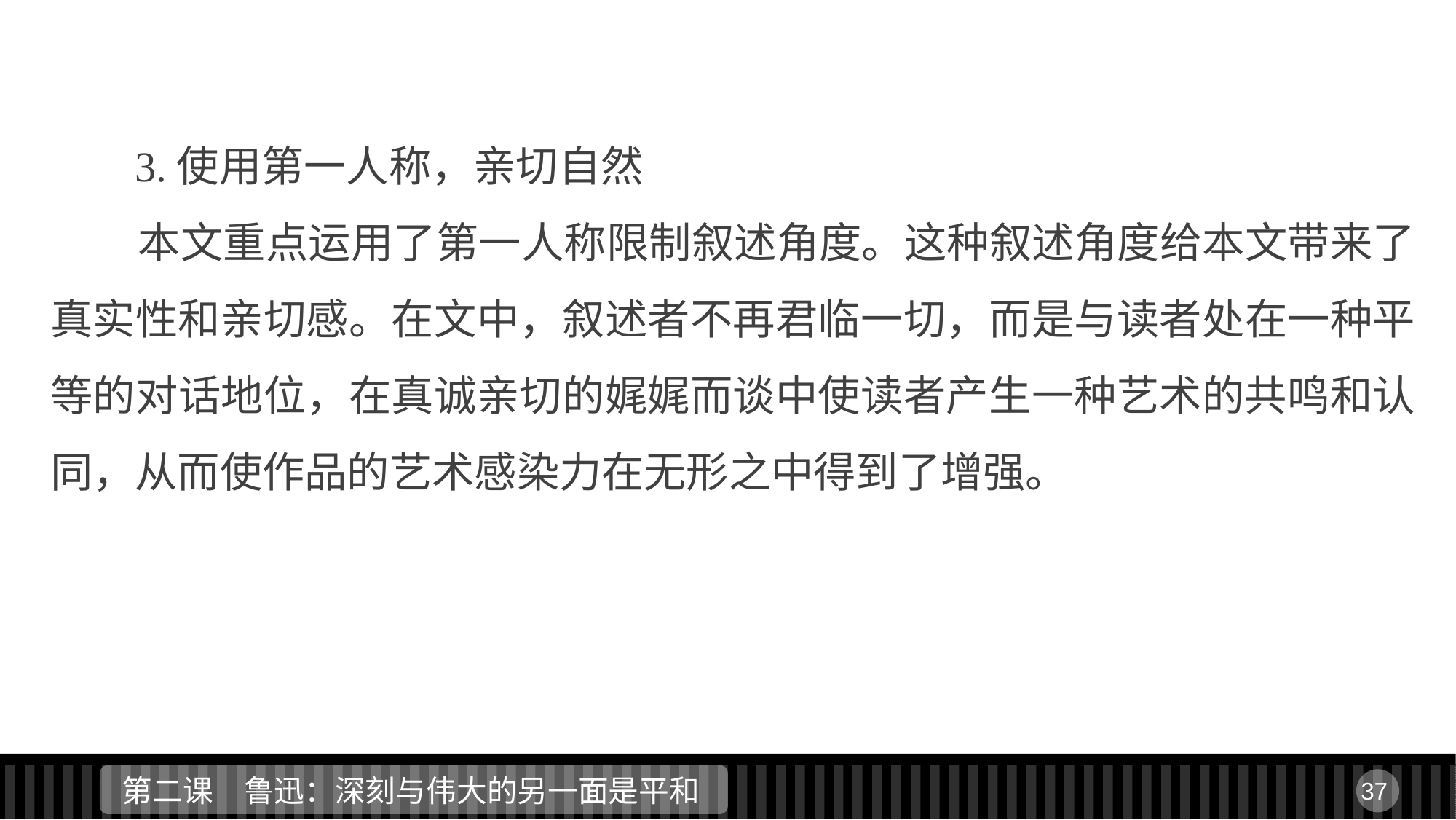

3.使用第一人称，亲切自然
        本文重点运用了第一人称限制叙述角度。这种叙述角度给本文带来了真实性和亲切感。在文中，叙述者不再君临一切，而是与读者处在一种平等的对话地位，在真诚亲切的娓娓而谈中使读者产生一种艺术的共鸣和认同，从而使作品的艺术感染力在无形之中得到了增强。